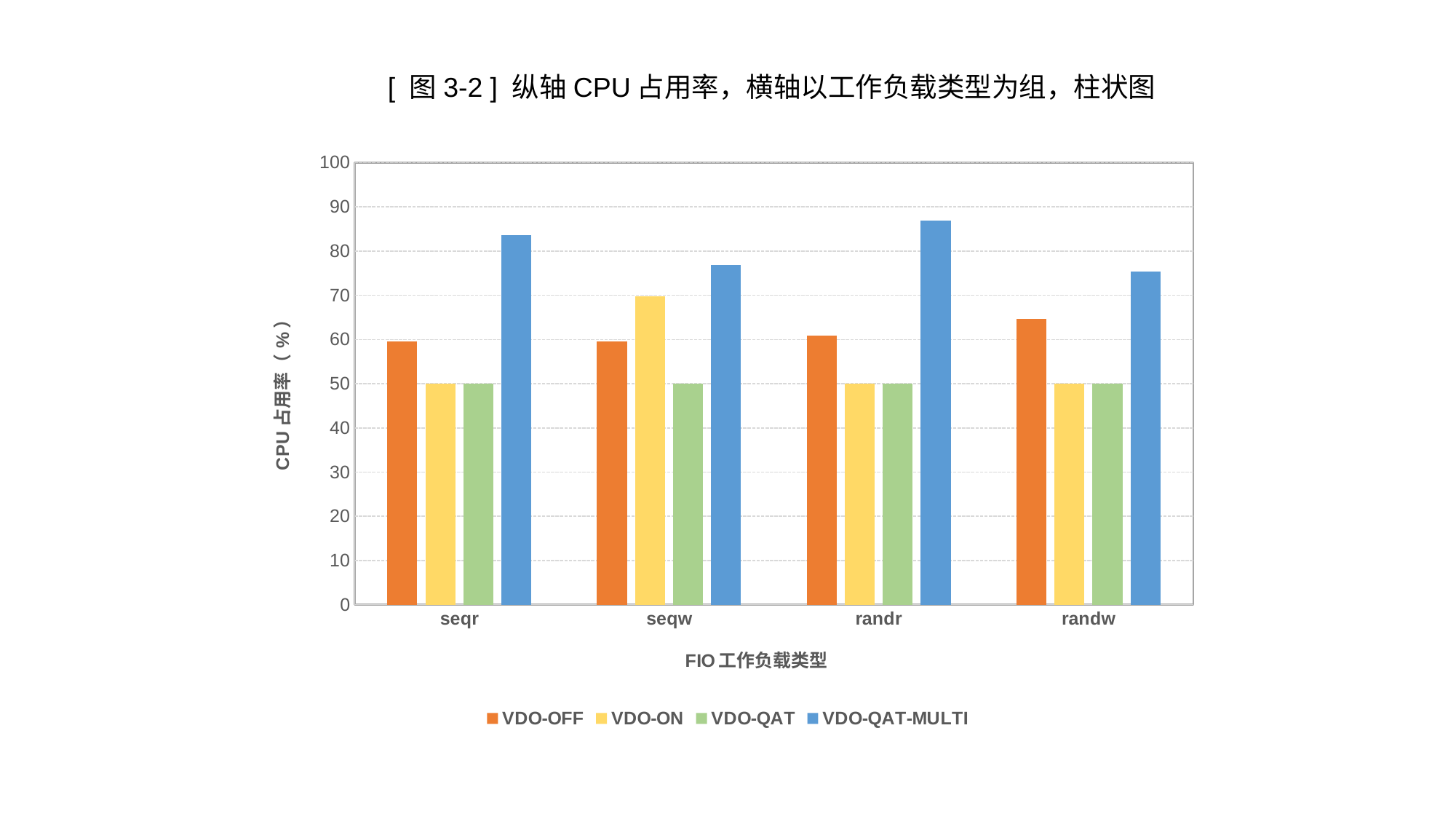

[ 图3-2 ] 纵轴CPU占用率，横轴以工作负载类型为组，柱状图

### Chart

| Category | VDO-OFF | VDO-ON | VDO-QAT | VDO-QAT-MULTI |
|---|---|---|---|---|
| seqr | 59.6 | 50.0 | 50.0 | 83.6 |
| seqw | 59.6 | 69.7 | 50.0 | 76.9 |
| randr | 60.8 | 50.0 | 50.0 | 86.9 |
| randw | 64.6 | 50.0 | 50.0 | 75.4 |